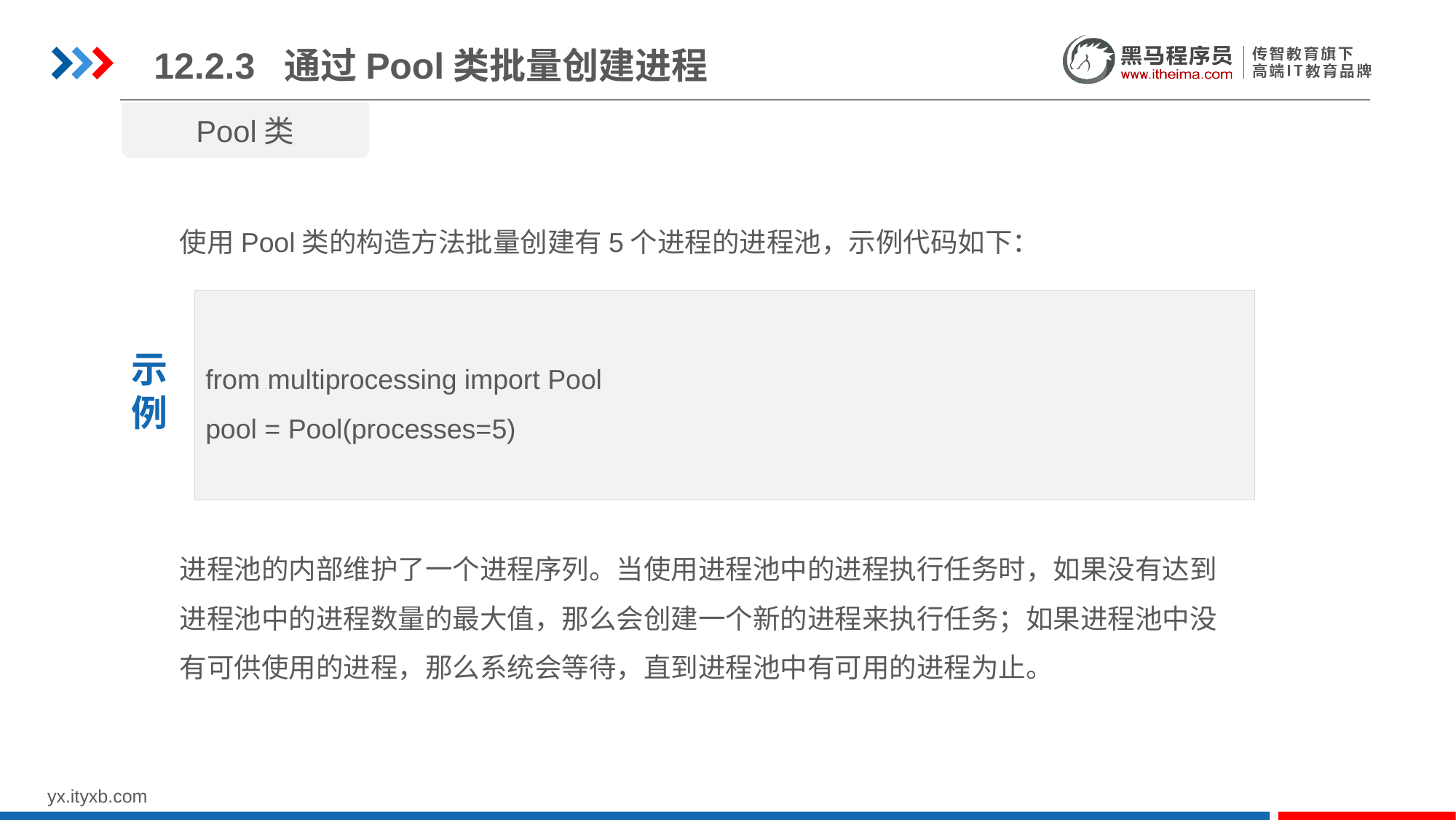

12.2.3  通过Pool类批量创建进程

Pool类
使用Pool类的构造方法批量创建有5个进程的进程池，示例代码如下：
from multiprocessing import Pool
pool = Pool(processes=5)
示
例
进程池的内部维护了一个进程序列。当使用进程池中的进程执行任务时，如果没有达到进程池中的进程数量的最大值，那么会创建一个新的进程来执行任务；如果进程池中没有可供使用的进程，那么系统会等待，直到进程池中有可用的进程为止。